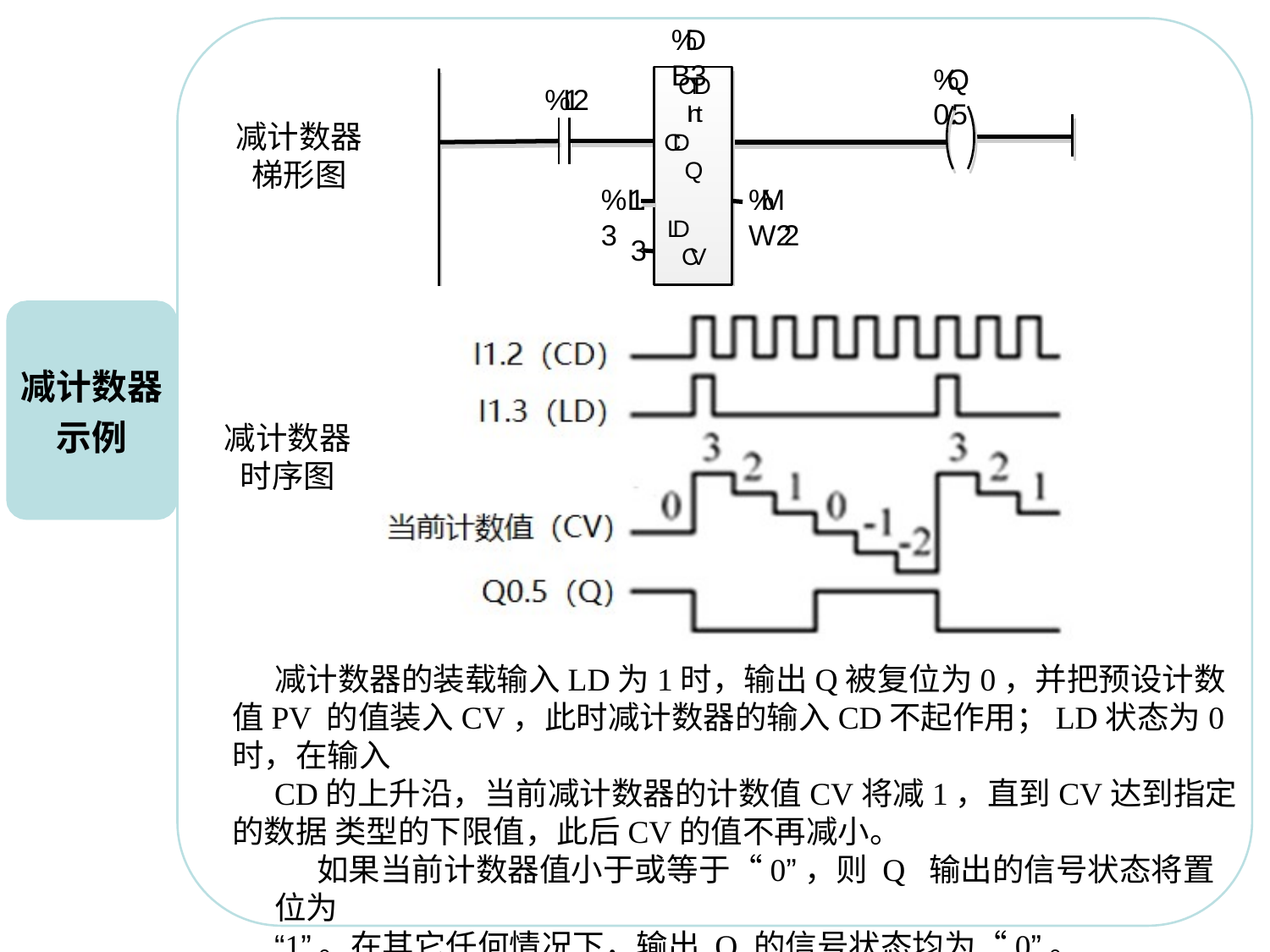

%DB3
%Q0.5

CTD
Int
CD	Q

LD	CV

PV

%I1.2

减计数器 梯形图

%I1.3
%MW22

3

减计数器 示例
减计数器 时序图
减计数器的装载输入LD为1时，输出Q被复位为0，并把预设计数值PV 的值装入CV，此时减计数器的输入CD不起作用；LD状态为0时，在输入
CD的上升沿，当前减计数器的计数值CV将减1，直到CV达到指定的数据 类型的下限值，此后CV的值不再减小。
如果当前计数器值小于或等于“0”，则 Q 输出的信号状态将置位为
“1”。在其它任何情况下，输出 Q 的信号状态均为“0”。